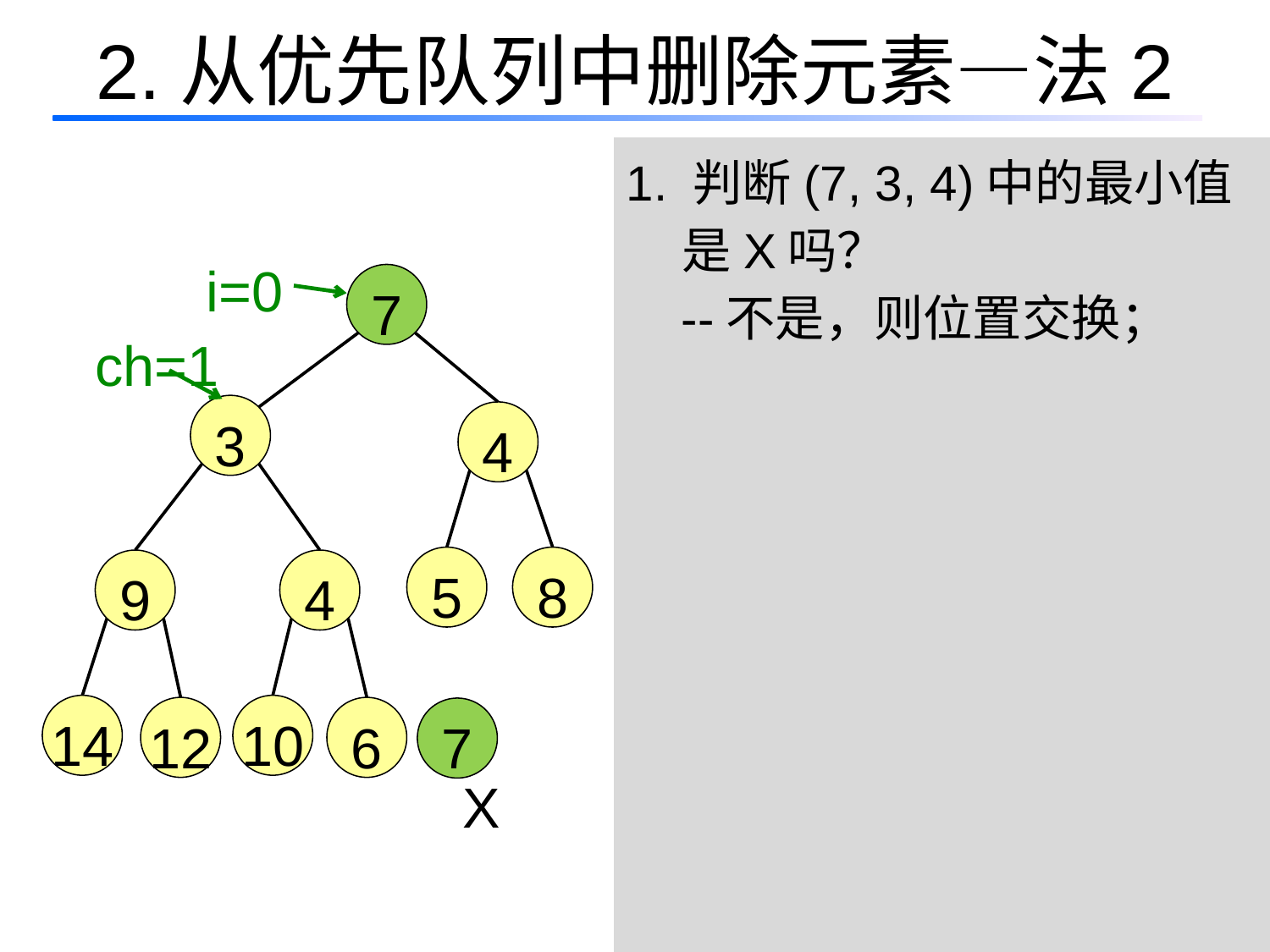

# 2.从优先队列中删除元素—法2

1. 判断(7, 3, 4)中的最小值
    是X吗？
    --不是，则位置交换；

i=0
7
ch=1
3
4
5
8
9
4
14
10
12
6
7
X